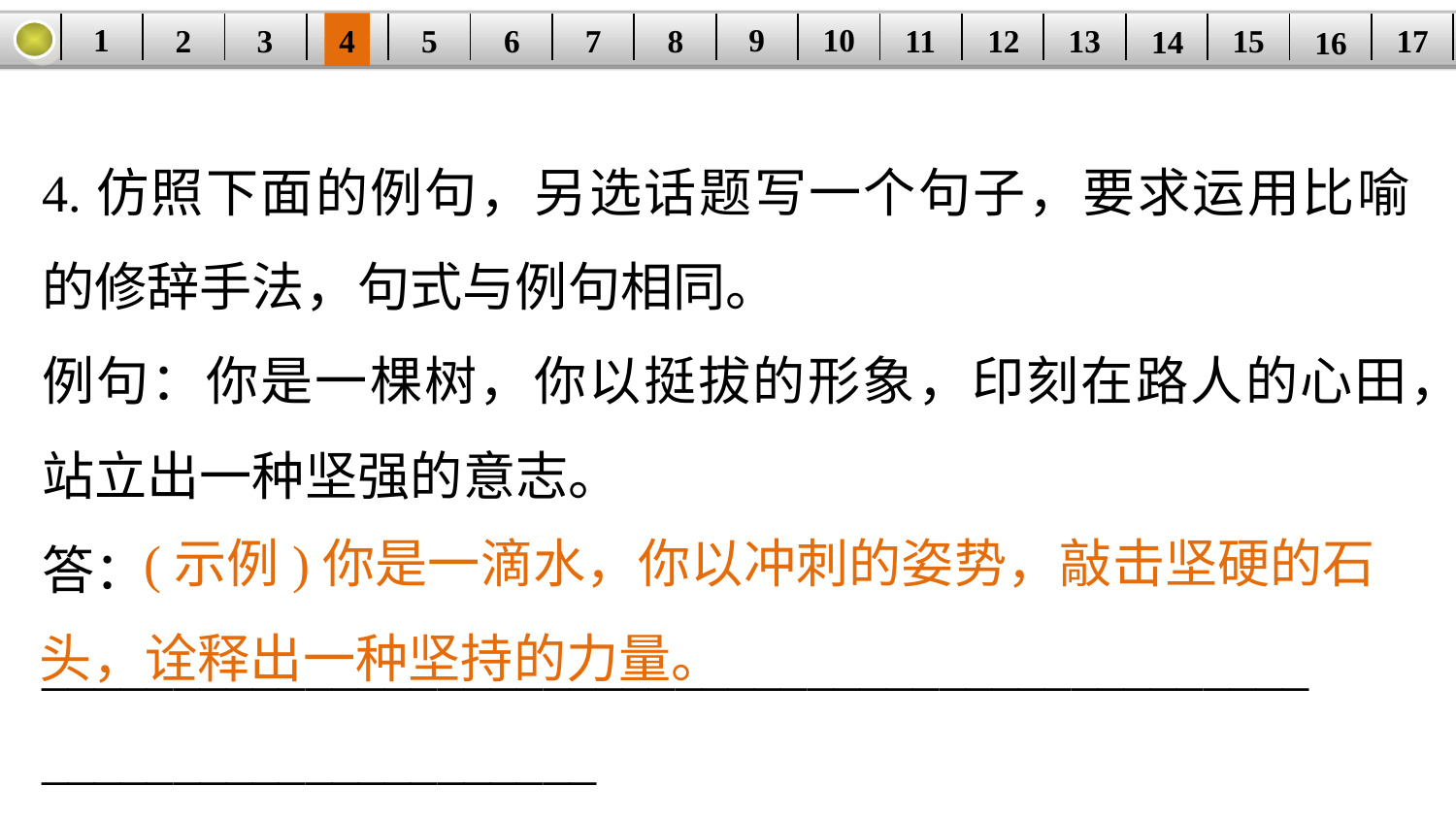

9
10
1
3
4
5
6
8
11
2
17
12
15
|  |  |  |  |  |  |  |  |  |  |  |  |  |  |  |  |  |
| --- | --- | --- | --- | --- | --- | --- | --- | --- | --- | --- | --- | --- | --- | --- | --- | --- |
7
13
14
16

4.仿照下面的例句，另选话题写一个句子，要求运用比喻的修辞手法，句式与例句相同。
例句：你是一棵树，你以挺拔的形象，印刻在路人的心田，站立出一种坚强的意志。
答：________________________________________________
_____________________
        (示例)你是一滴水，你以冲刺的姿势，敲击坚硬的石头，诠释出一种坚持的力量。